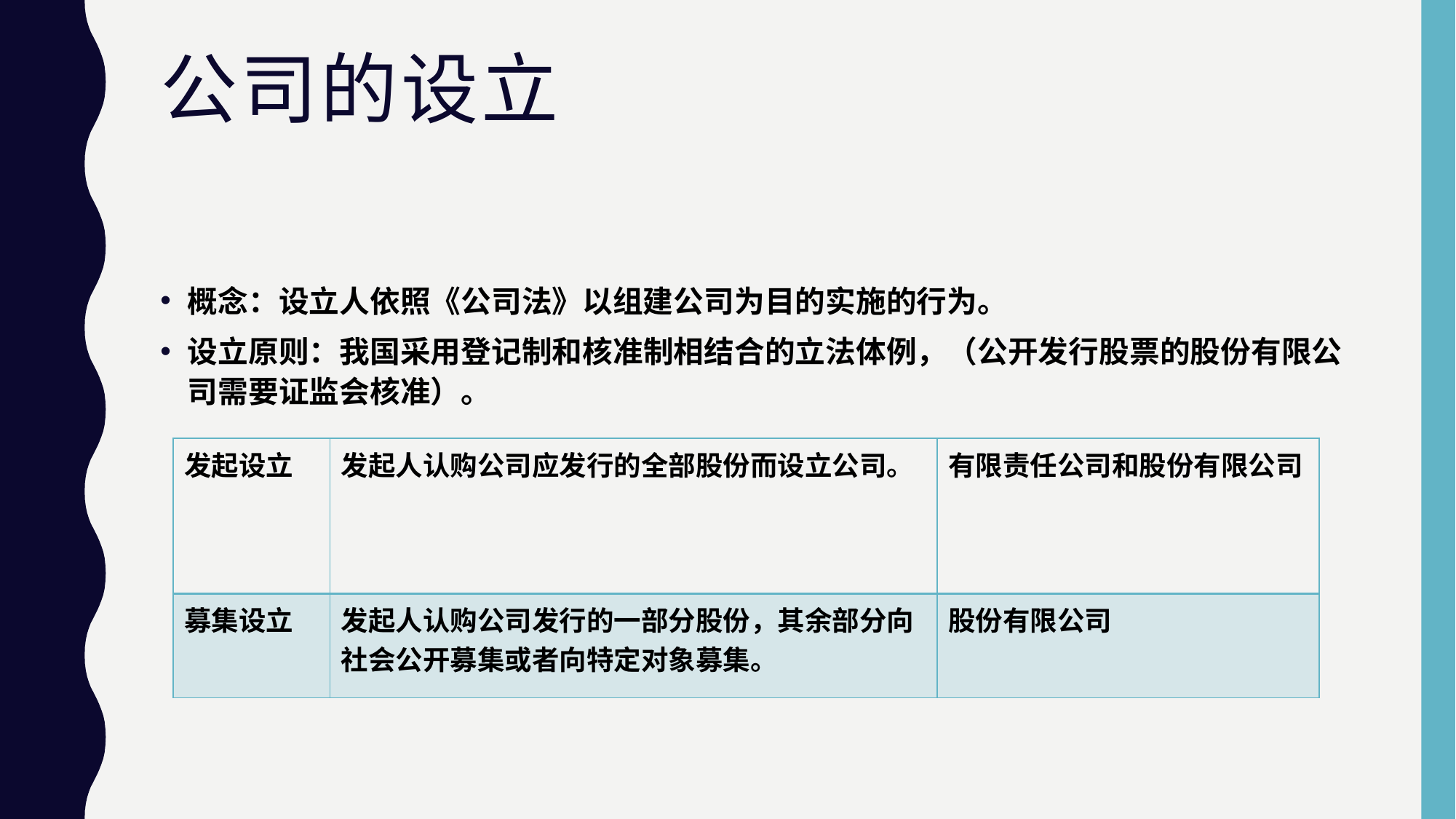

# 公司的设立
概念：设立人依照《公司法》以组建公司为目的实施的行为。
设立原则：我国采用登记制和核准制相结合的立法体例，（公开发行股票的股份有限公司需要证监会核准）。

| 发起设立 | 发起人认购公司应发行的全部股份而设立公司。 | 有限责任公司和股份有限公司 |
| --- | --- | --- |
| 募集设立 | 发起人认购公司发行的一部分股份，其余部分向社会公开募集或者向特定对象募集。 | 股份有限公司 |